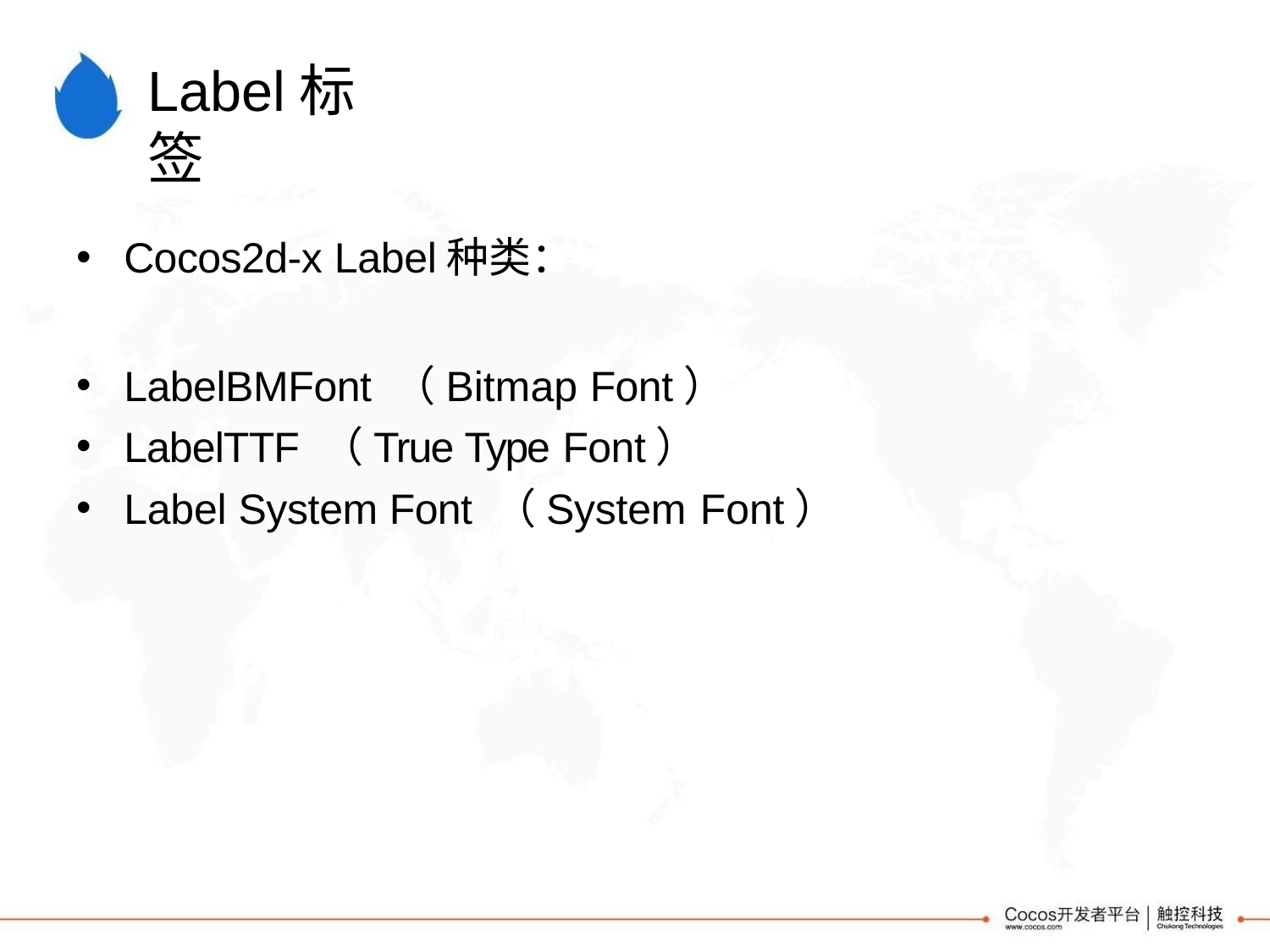

# Label标签
Cocos2d-x Label种类：

LabelBMFont （Bitmap Font）
LabelTTF （True Type Font）
Label System Font （System Font）